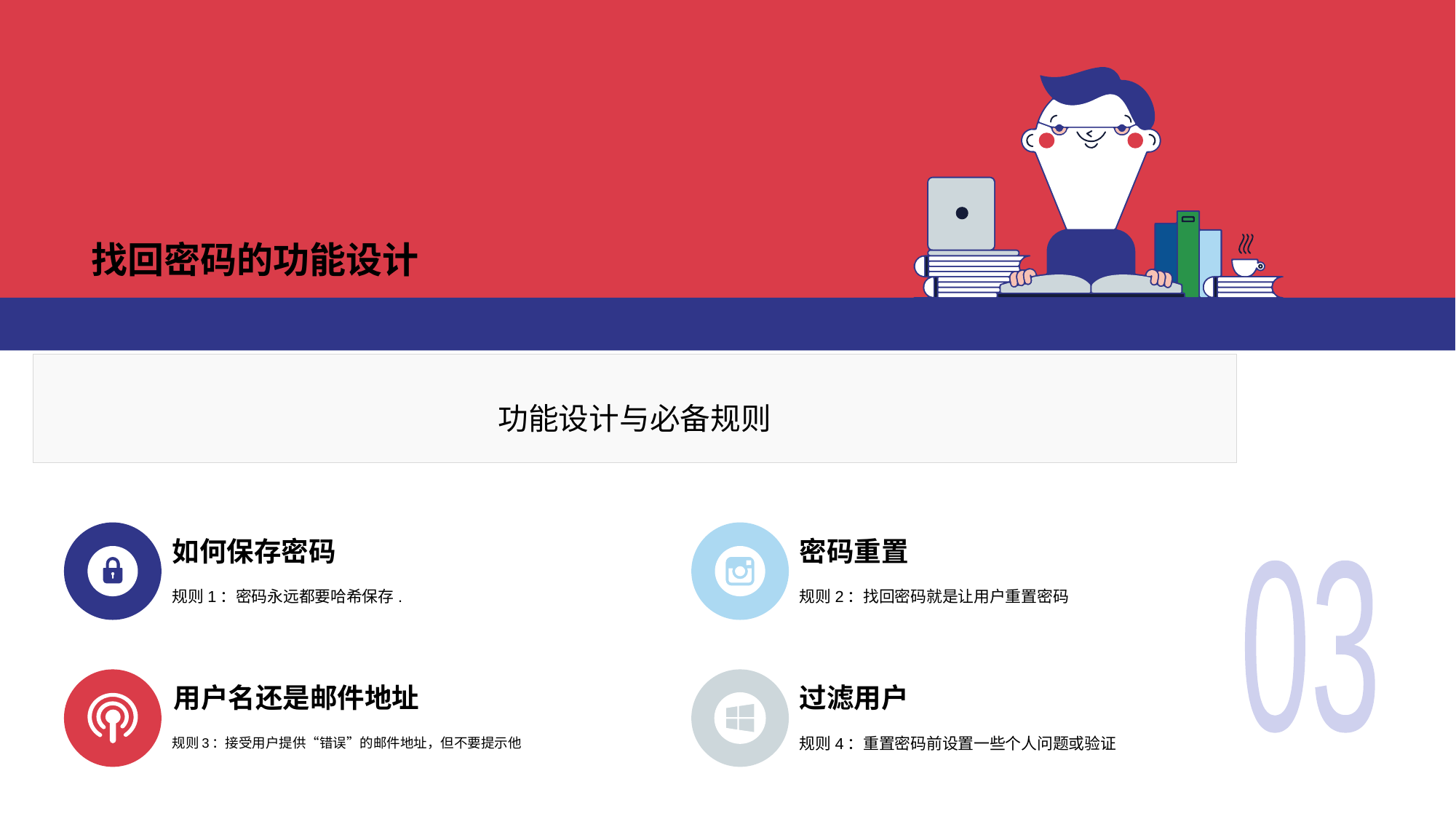

# 找回密码的功能设计
功能设计与必备规则

如何保存密码
规则1：密码永远都要哈希保存.
密码重置
规则2：找回密码就是让用户重置密码

用户名还是邮件地址
规则3：接受用户提供“错误”的邮件地址，但不要提示他
过滤用户
规则4：重置密码前设置一些个人问题或验证
03